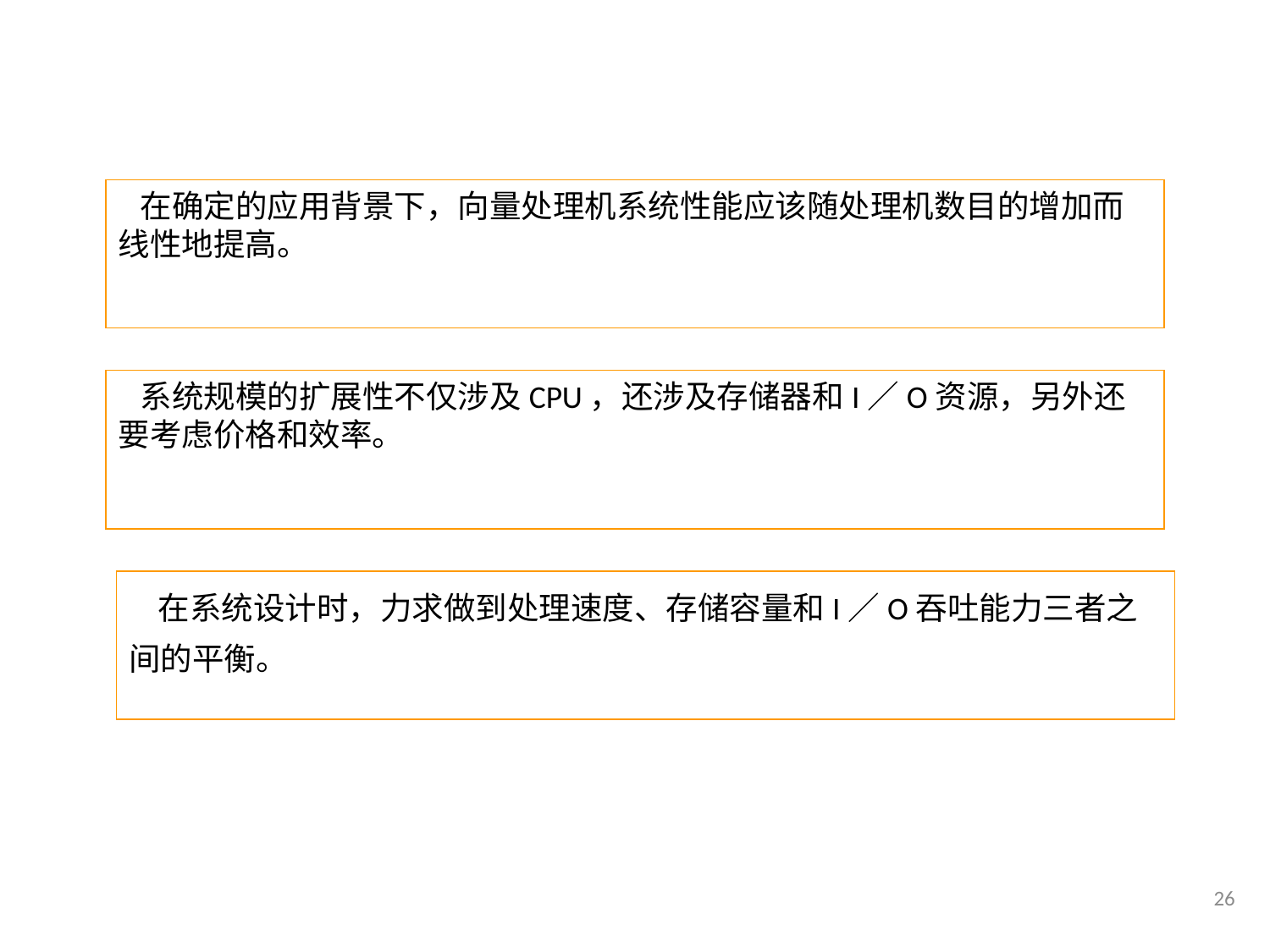

在确定的应用背景下，向量处理机系统性能应该随处理机数目的增加而线性地提高。
  系统规模的扩展性不仅涉及CPU，还涉及存储器和I／O资源，另外还要考虑价格和效率。
  在系统设计时，力求做到处理速度、存储容量和I／O吞吐能力三者之间的平衡。
26